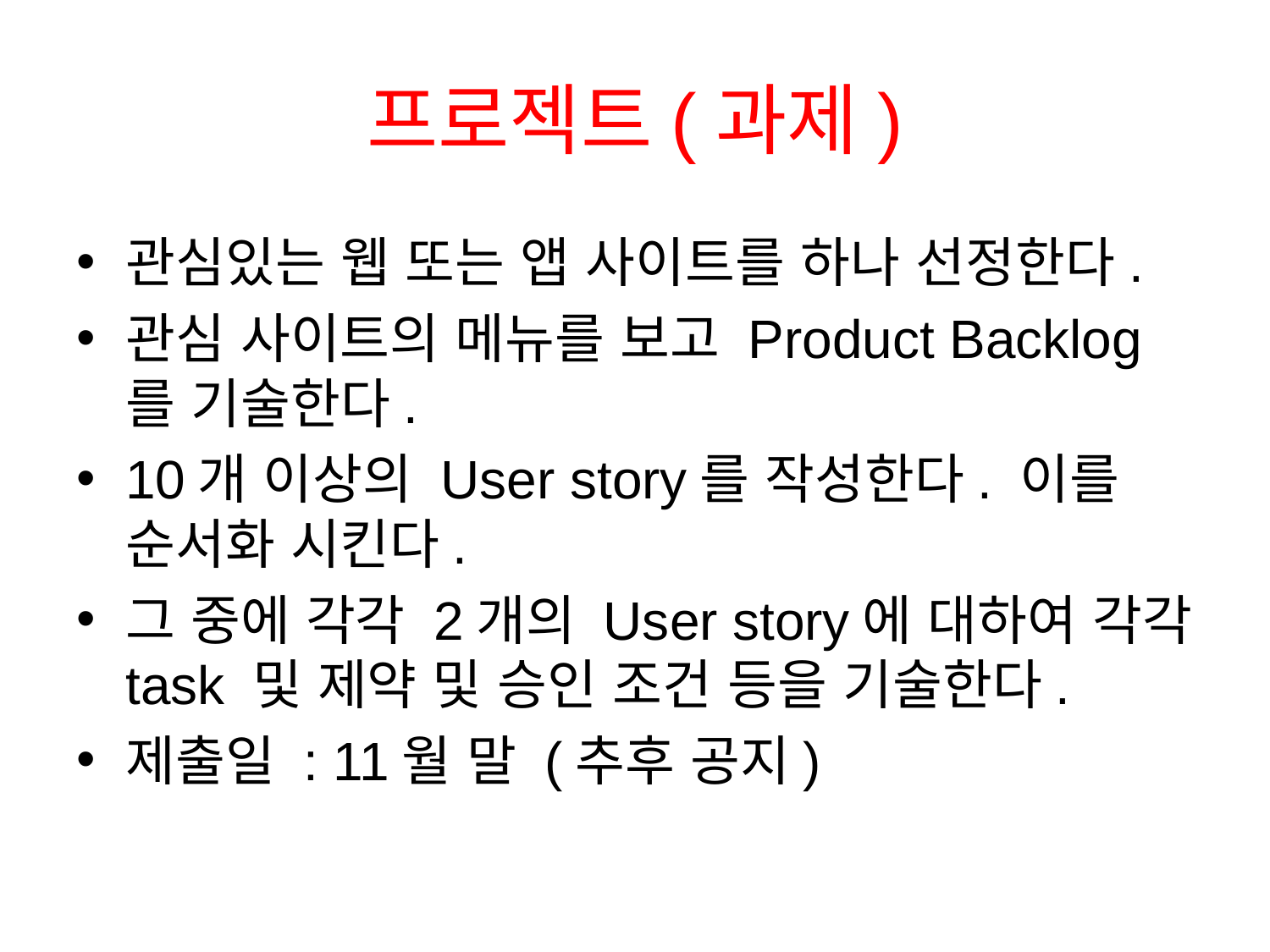

# 프로젝트(과제)
관심있는 웹 또는 앱 사이트를 하나 선정한다.
관심 사이트의 메뉴를 보고 Product Backlog를 기술한다.
10개 이상의 User story를 작성한다. 이를 순서화 시킨다.
그 중에 각각 2개의 User story에 대하여 각각 task 및 제약 및 승인 조건 등을 기술한다.
제출일 : 11월 말 (추후 공지)